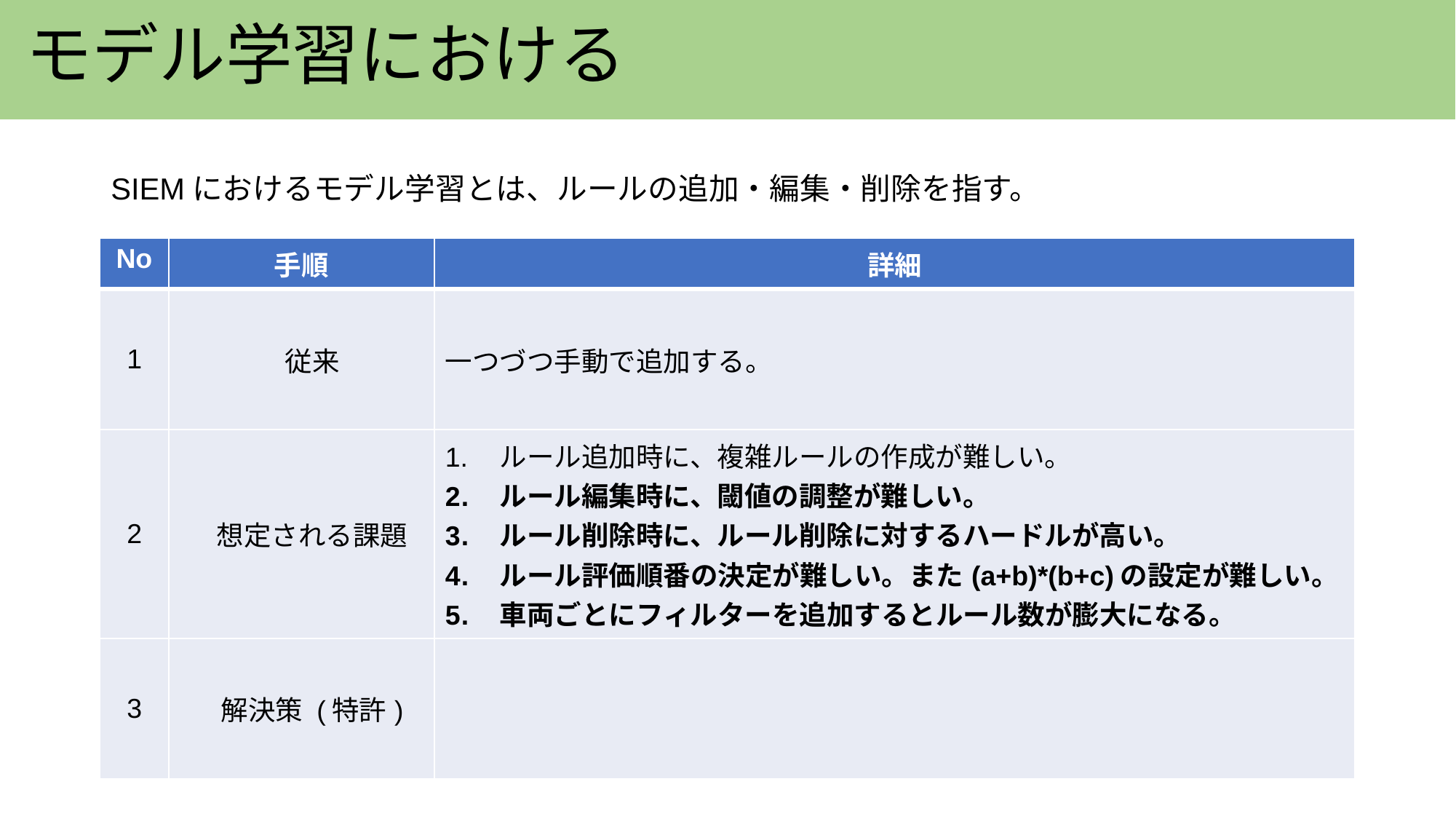

# モデル学習における
SIEMにおけるモデル学習とは、ルールの追加・編集・削除を指す。
| No | 手順 | 詳細 |
| --- | --- | --- |
| 1 | 従来 | 一つづつ手動で追加する。 |
| 2 | 想定される課題 | ルール追加時に、複雑ルールの作成が難しい。 ルール編集時に、閾値の調整が難しい。 ルール削除時に、ルール削除に対するハードルが高い。　 ルール評価順番の決定が難しい。また(a+b)\*(b+c)の設定が難しい。 車両ごとにフィルターを追加するとルール数が膨大になる。 |
| 3 | 解決策 (特許) |  |